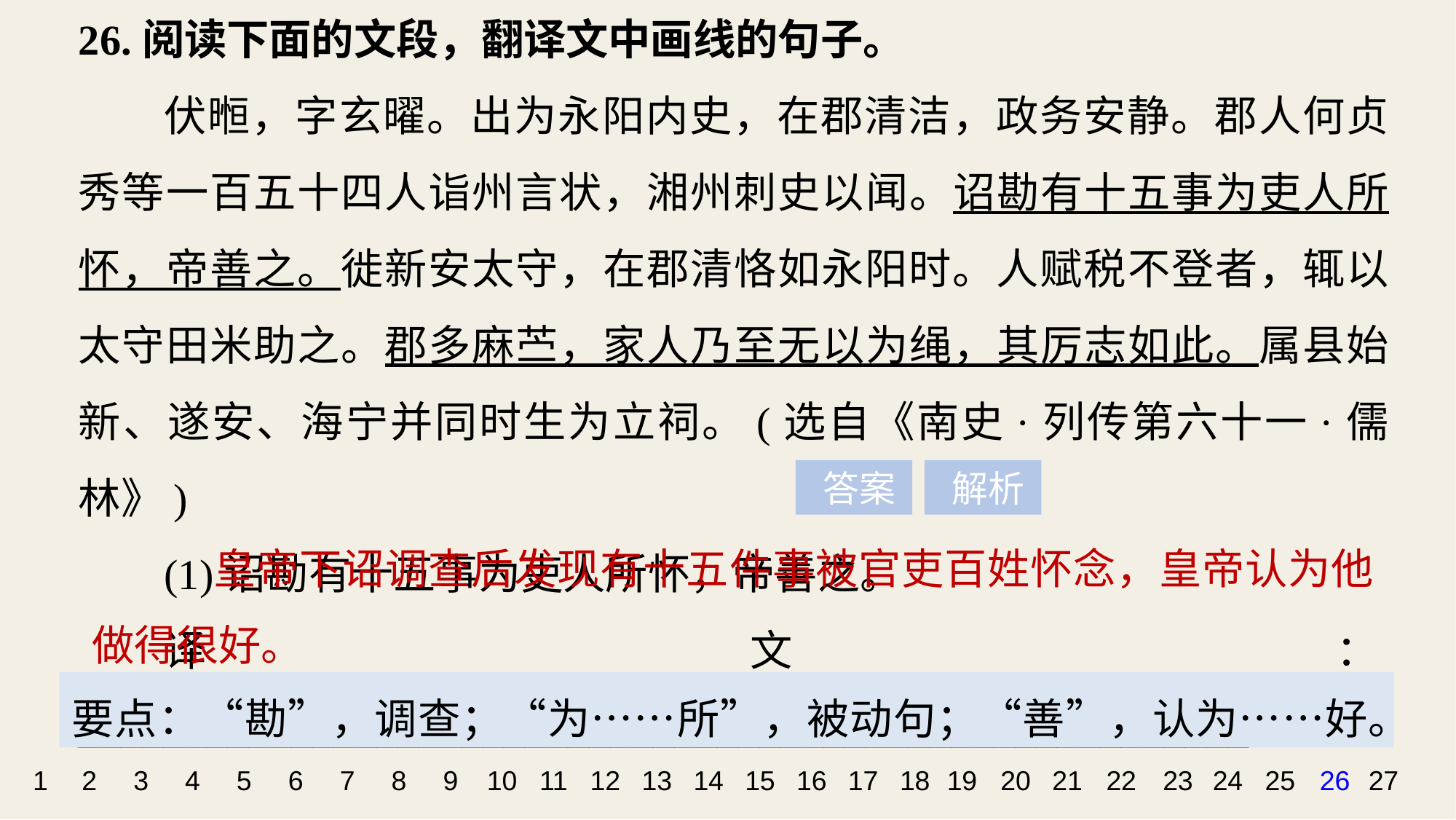

26.阅读下面的文段，翻译文中画线的句子。
伏暅，字玄曜。出为永阳内史，在郡清洁，政务安静。郡人何贞秀等一百五十四人诣州言状，湘州刺史以闻。诏勘有十五事为吏人所怀，帝善之。徙新安太守，在郡清恪如永阳时。人赋税不登者，辄以太守田米助之。郡多麻苎，家人乃至无以为绳，其厉志如此。属县始新、遂安、海宁并同时生为立祠。(选自《南史·列传第六十一·儒林》)
(1)诏勘有十五事为吏人所怀，帝善之。
译文：_______________________________________________________
__________
 答案
 解析
           皇帝下诏调查后发现有十五件事被官吏百姓怀念，皇帝认为他做得很好。
要点：“勘”，调查；“为……所”，被动句；“善”，认为……好。

1
2
3
4
5
6
7
8
9
10
11
12
13
14
15
16
17
18
19
20
21
22
23
24
25
26
27